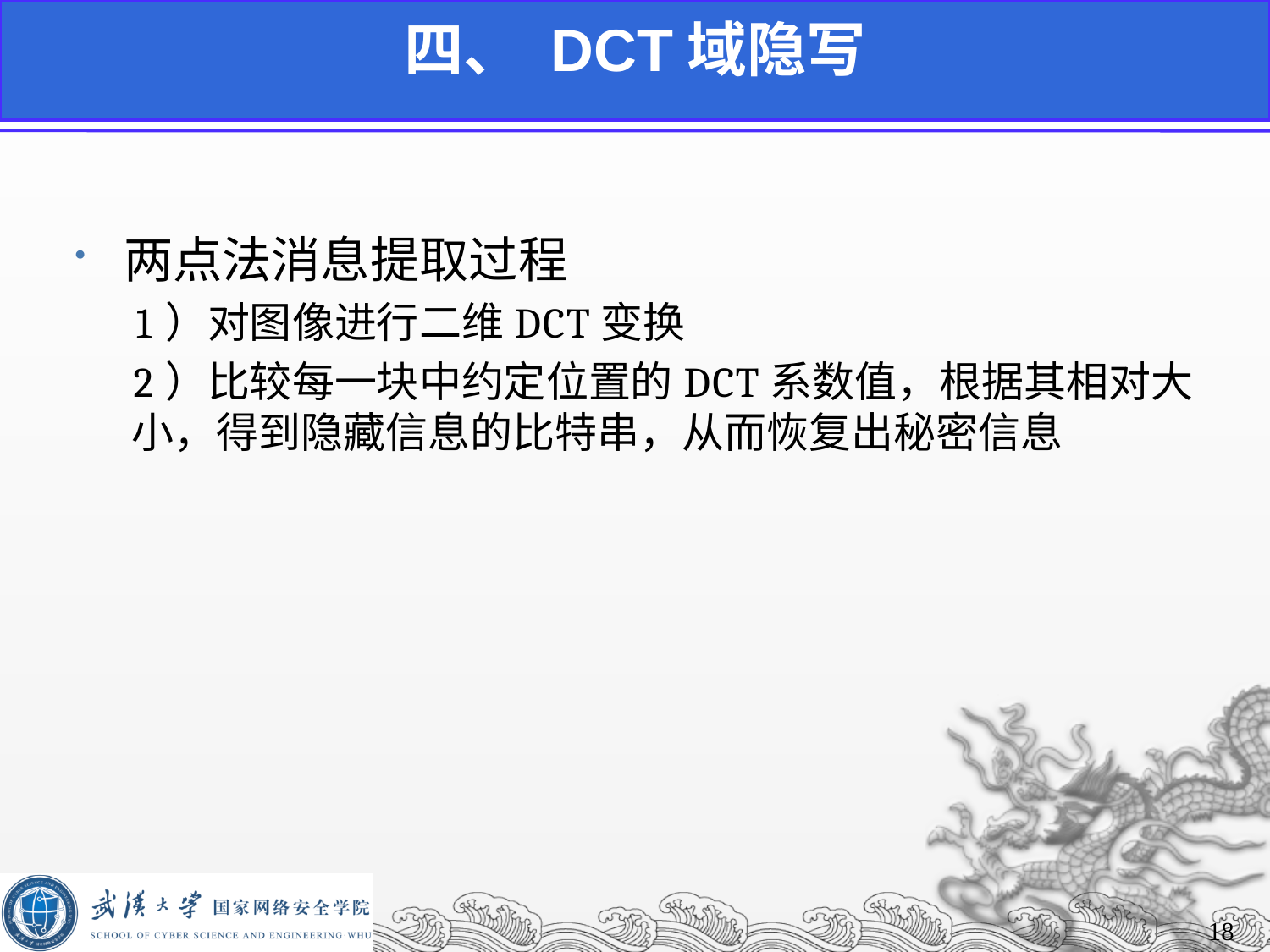

四、 DCT域隐写

两点法消息提取过程
1）对图像进行二维DCT变换
2）比较每一块中约定位置的DCT系数值，根据其相对大小，得到隐藏信息的比特串，从而恢复出秘密信息